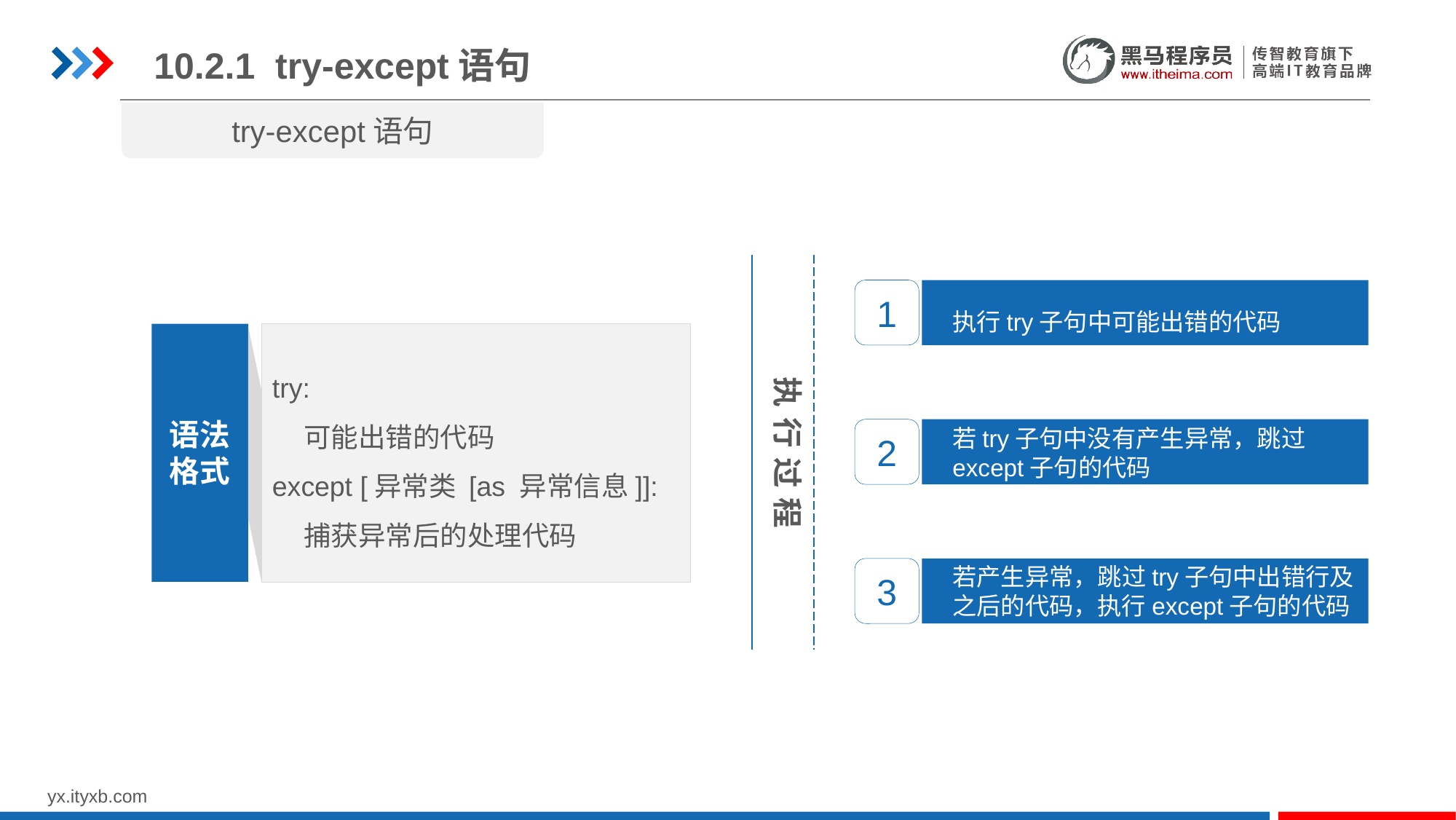

10.2.1  try-except语句

try-except语句
1

执行try子句中可能出错的代码

try:
    可能出错的代码
except [异常类 [as 异常信息]]:
    捕获异常后的处理代码

语法
格式
执 行 过 程
若try子句中没有产生异常，跳过except子句的代码
2

若产生异常，跳过try子句中出错行及之后的代码，执行except子句的代码
3